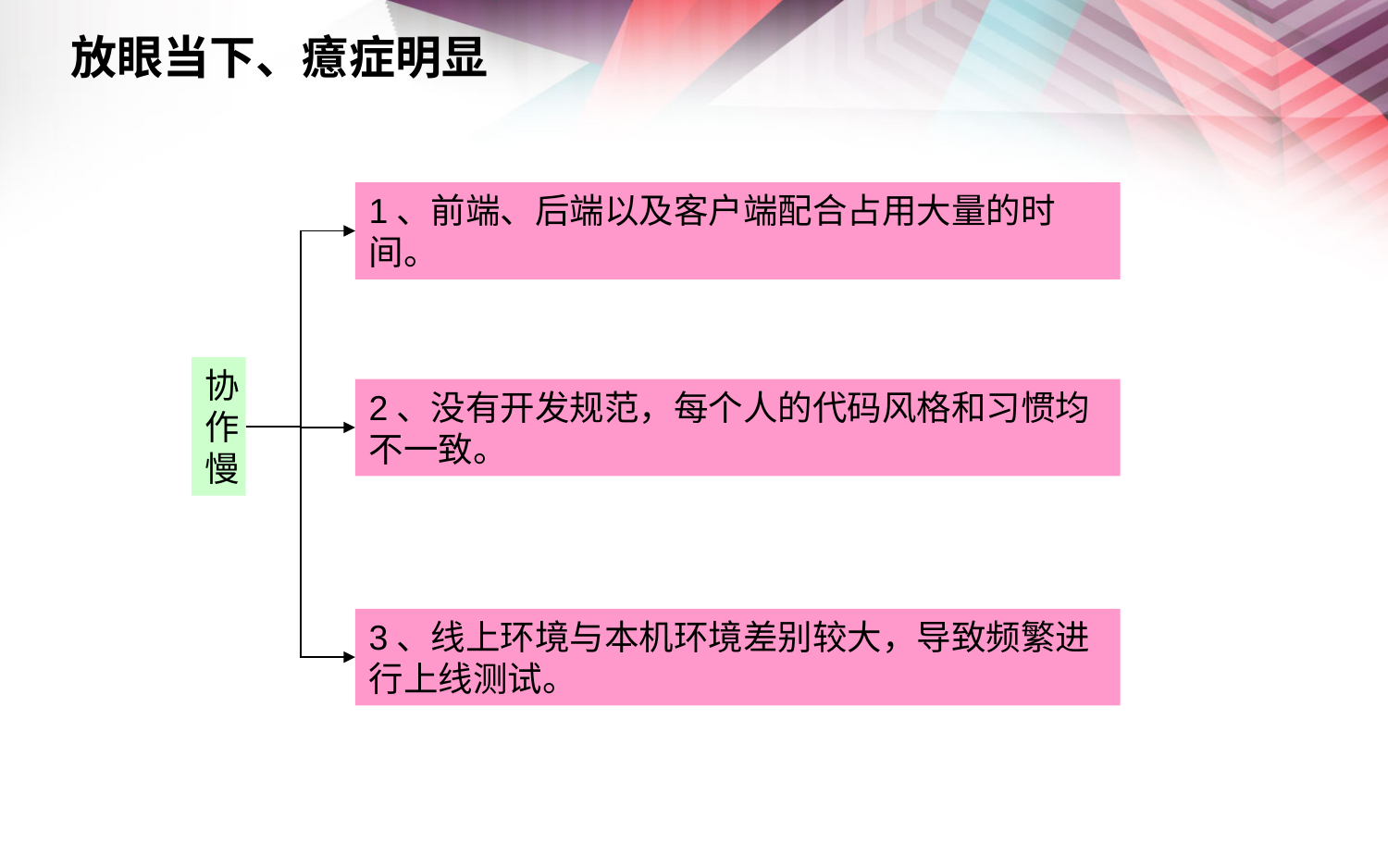

放眼当下、癔症明显

1、前端、后端以及客户端配合占用大量的时间。
协作慢
2、没有开发规范，每个人的代码风格和习惯均不一致。
3、线上环境与本机环境差别较大，导致频繁进行上线测试。